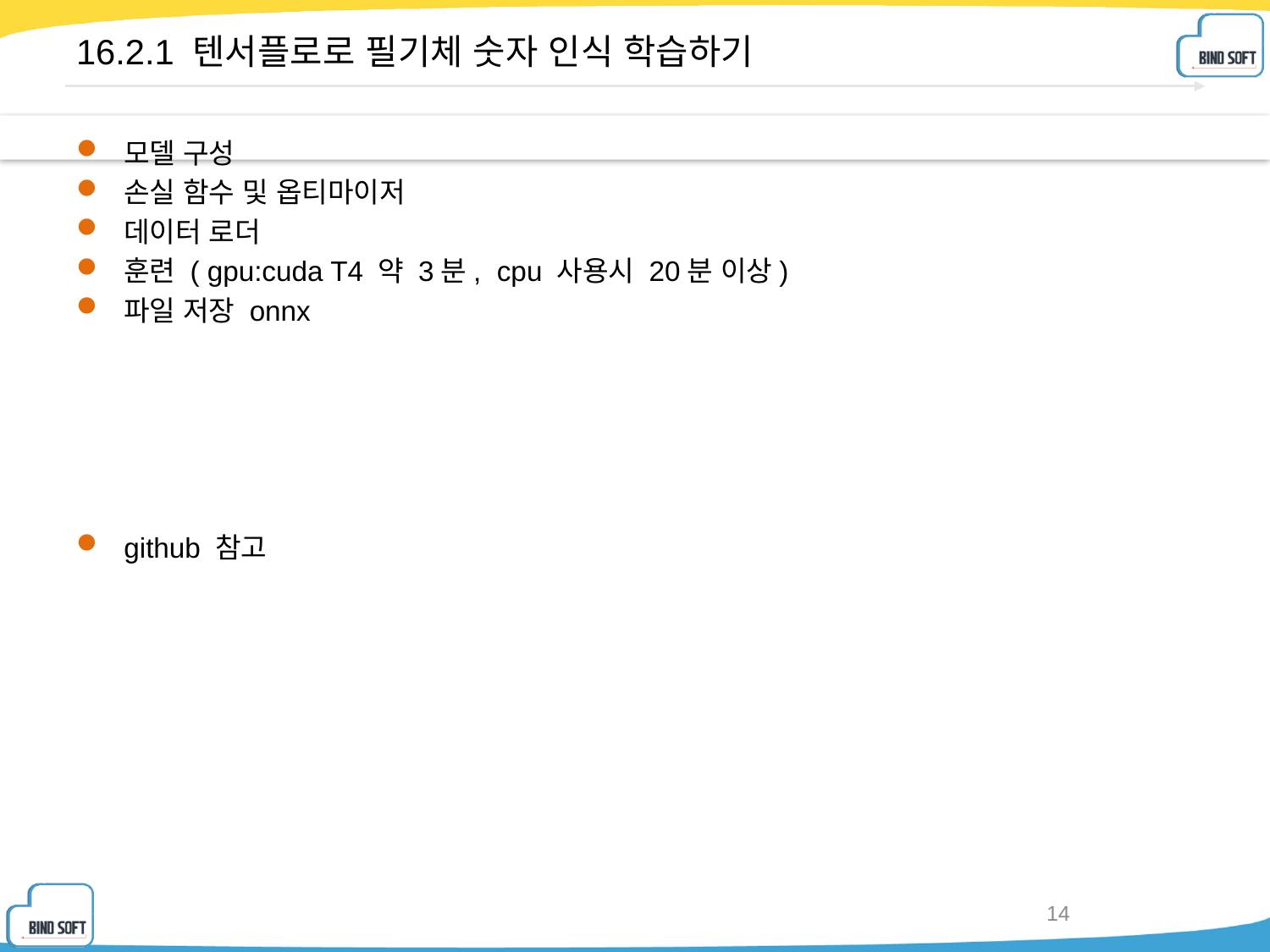

# 16.2.1 텐서플로로 필기체 숫자 인식 학습하기
모델 구성
손실 함수 및 옵티마이저
데이터 로더
훈련 ( gpu:cuda T4 약 3분,  cpu 사용시 20분 이상)
파일 저장 onnx

github 참고
14